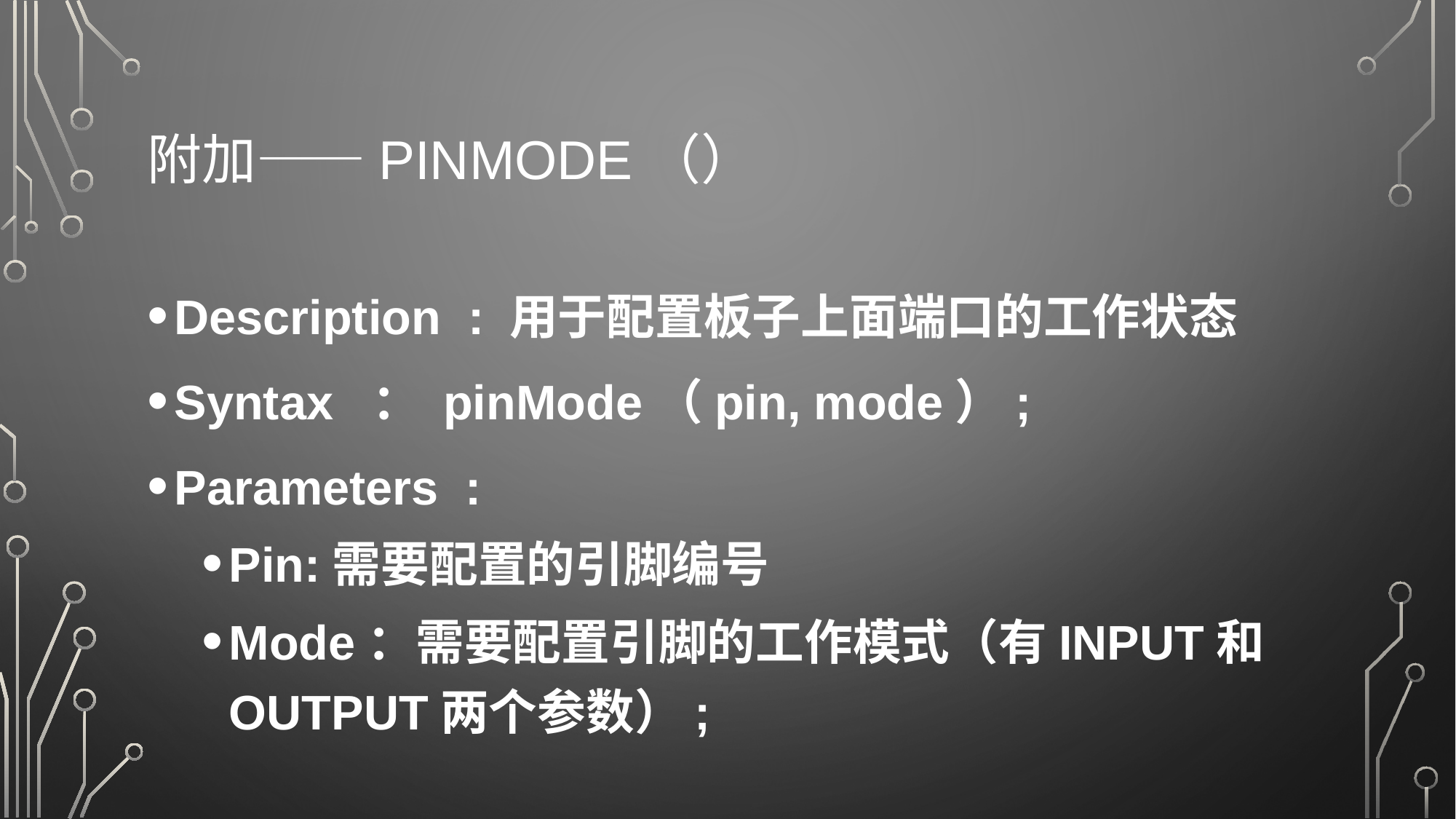

# 附加——pinmode（）
Description  : 用于配置板子上面端口的工作状态
Syntax  ： pinMode（pin, mode）;
Parameters  :
Pin:需要配置的引脚编号
Mode：需要配置引脚的工作模式（有INPUT和OUTPUT两个参数）;